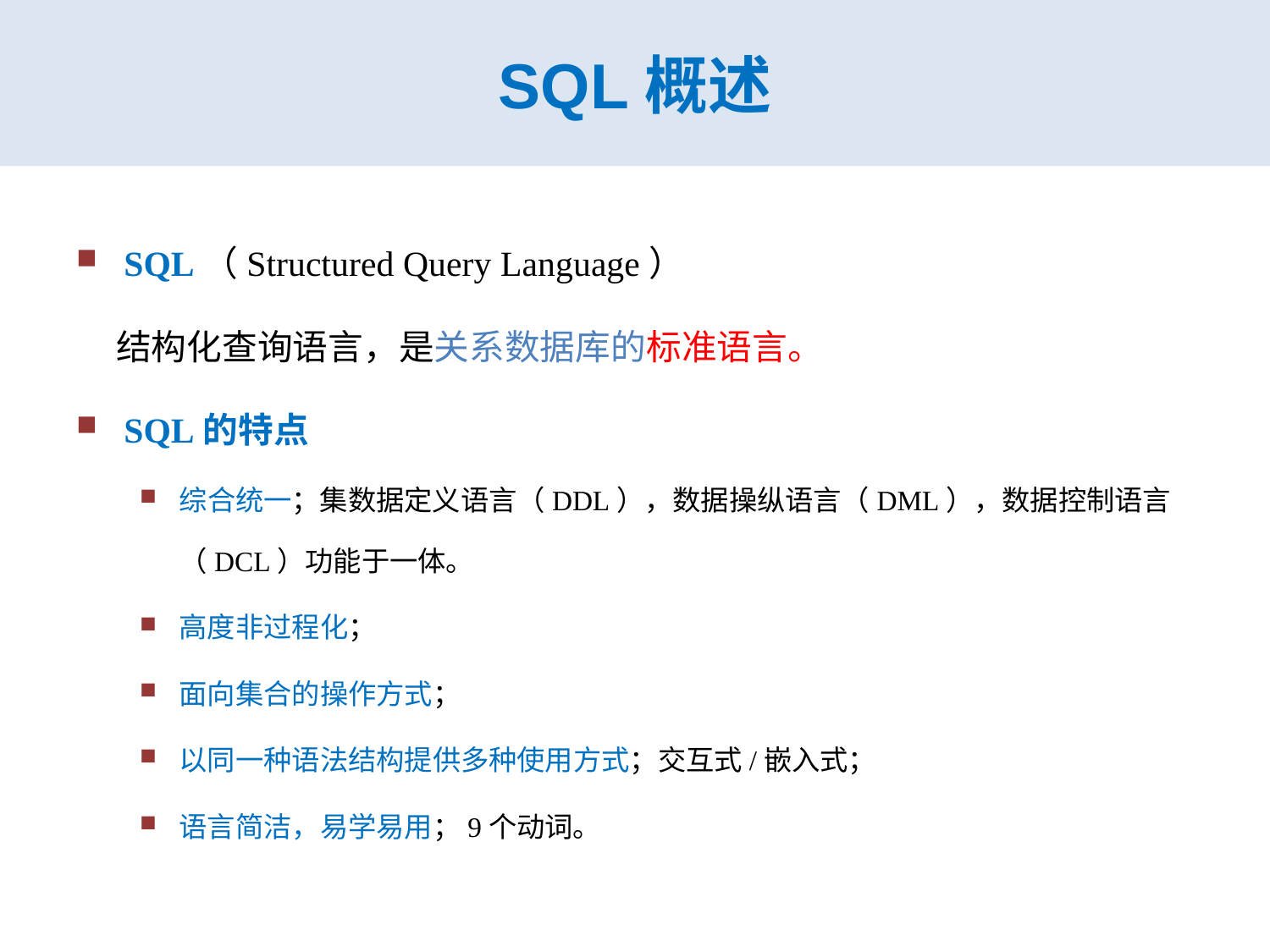

# SQL概述
SQL（Structured Query Language）
    结构化查询语言，是关系数据库的标准语言。
SQL的特点
综合统一；集数据定义语言（DDL），数据操纵语言（DML），数据控制语言（DCL）功能于一体。
高度非过程化；
面向集合的操作方式；
以同一种语法结构提供多种使用方式；交互式/嵌入式；
语言简洁，易学易用；9个动词。